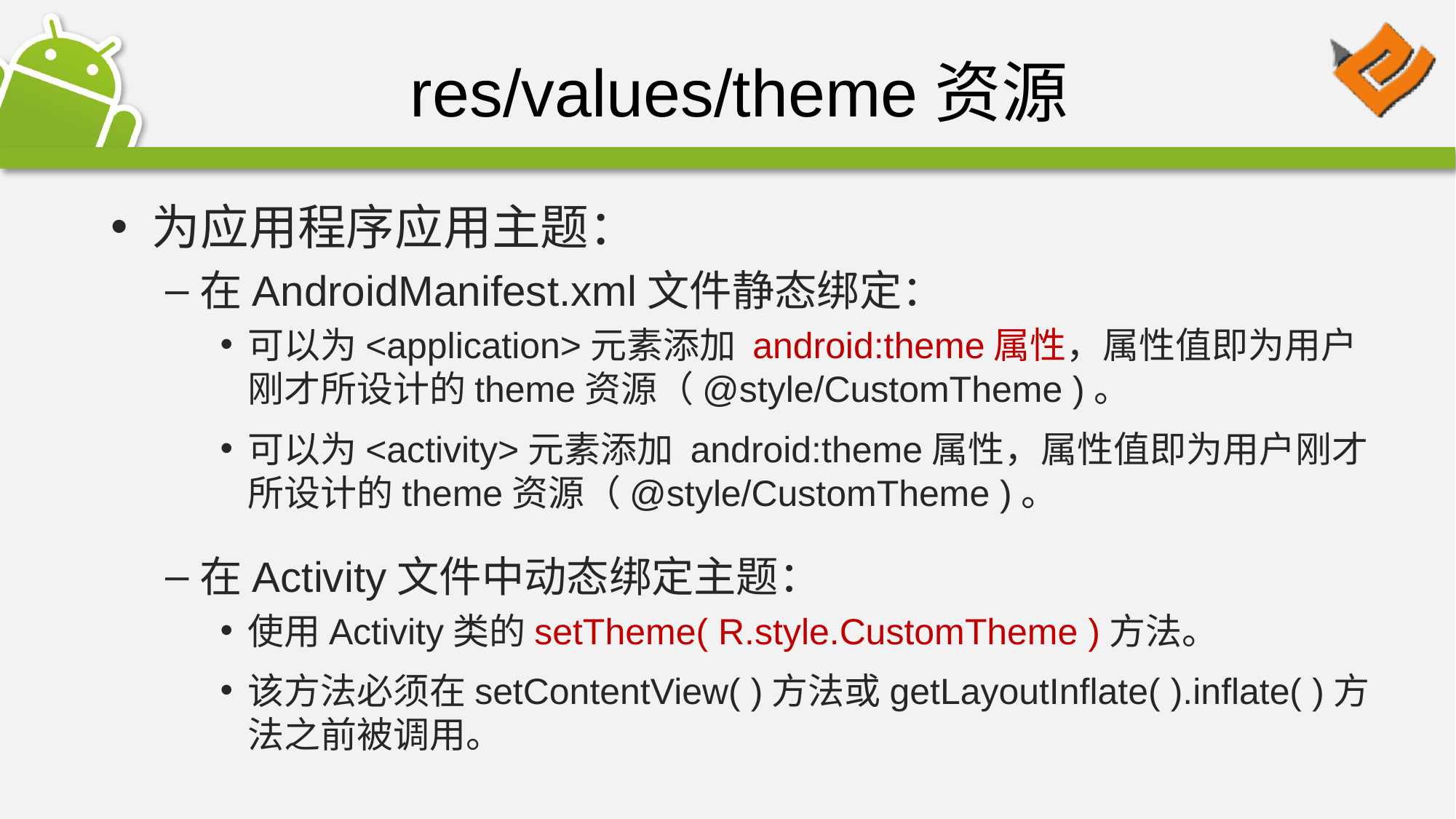

# res/values/theme资源
为应用程序应用主题：
在AndroidManifest.xml文件静态绑定：
可以为<application>元素添加 android:theme属性，属性值即为用户刚才所设计的theme资源（@style/CustomTheme )。
可以为<activity>元素添加 android:theme属性，属性值即为用户刚才所设计的theme资源（@style/CustomTheme )。
在Activity文件中动态绑定主题：
使用Activity类的setTheme( R.style.CustomTheme )方法。
该方法必须在setContentView( )方法或getLayoutInflate( ).inflate( )方法之前被调用。